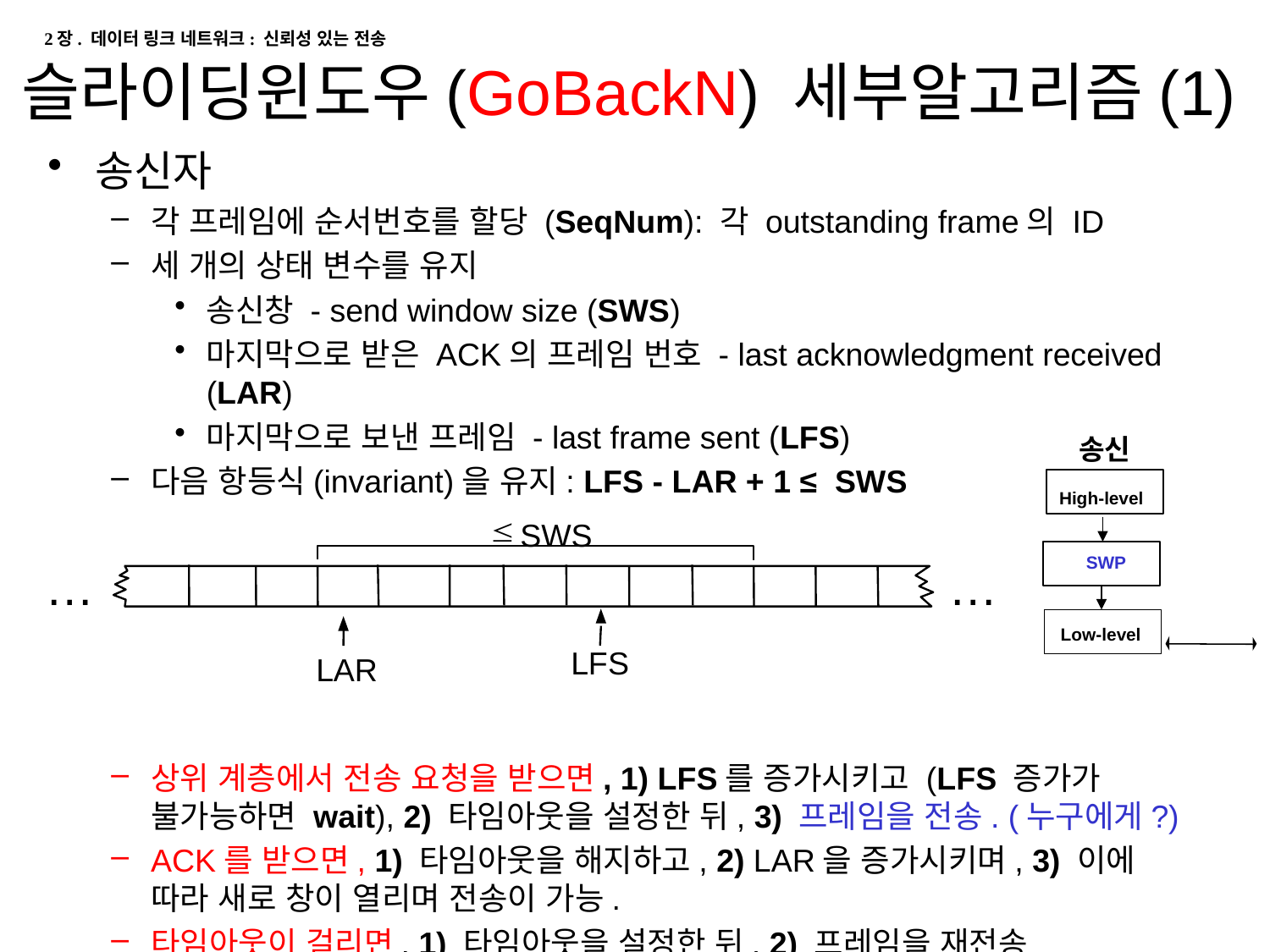

2장. 데이터 링크 네트워크: 신뢰성 있는 전송
# 슬라이딩윈도우(GoBackN) 세부알고리즘(1)
송신자
각 프레임에 순서번호를 할당 (SeqNum): 각 outstanding frame의 ID
세 개의 상태 변수를 유지
송신창 - send window size (SWS)
마지막으로 받은 ACK의 프레임 번호 - last acknowledgment received (LAR)
마지막으로 보낸 프레임 - last frame sent (LFS)
다음 항등식(invariant)을 유지: LFS - LAR + 1 ≤  SWS

상위 계층에서 전송 요청을 받으면, 1) LFS를 증가시키고 (LFS 증가가 불가능하면 wait), 2) 타임아웃을 설정한 뒤, 3) 프레임을 전송. (누구에게?)
ACK를 받으면, 1) 타임아웃을 해지하고, 2) LAR을 증가시키며, 3) 이에 따라 새로 창이 열리며 전송이 가능.
타임아웃이 걸리면, 1) 타임아웃을 설정한 뒤, 2) 프레임을 재전송
SWS 만큼의 프레임은 버퍼에  유지 -- 재전송에 필요
송신

High-level

SWP

Low-level
≤
 SWS

…

…

LAR

LFS